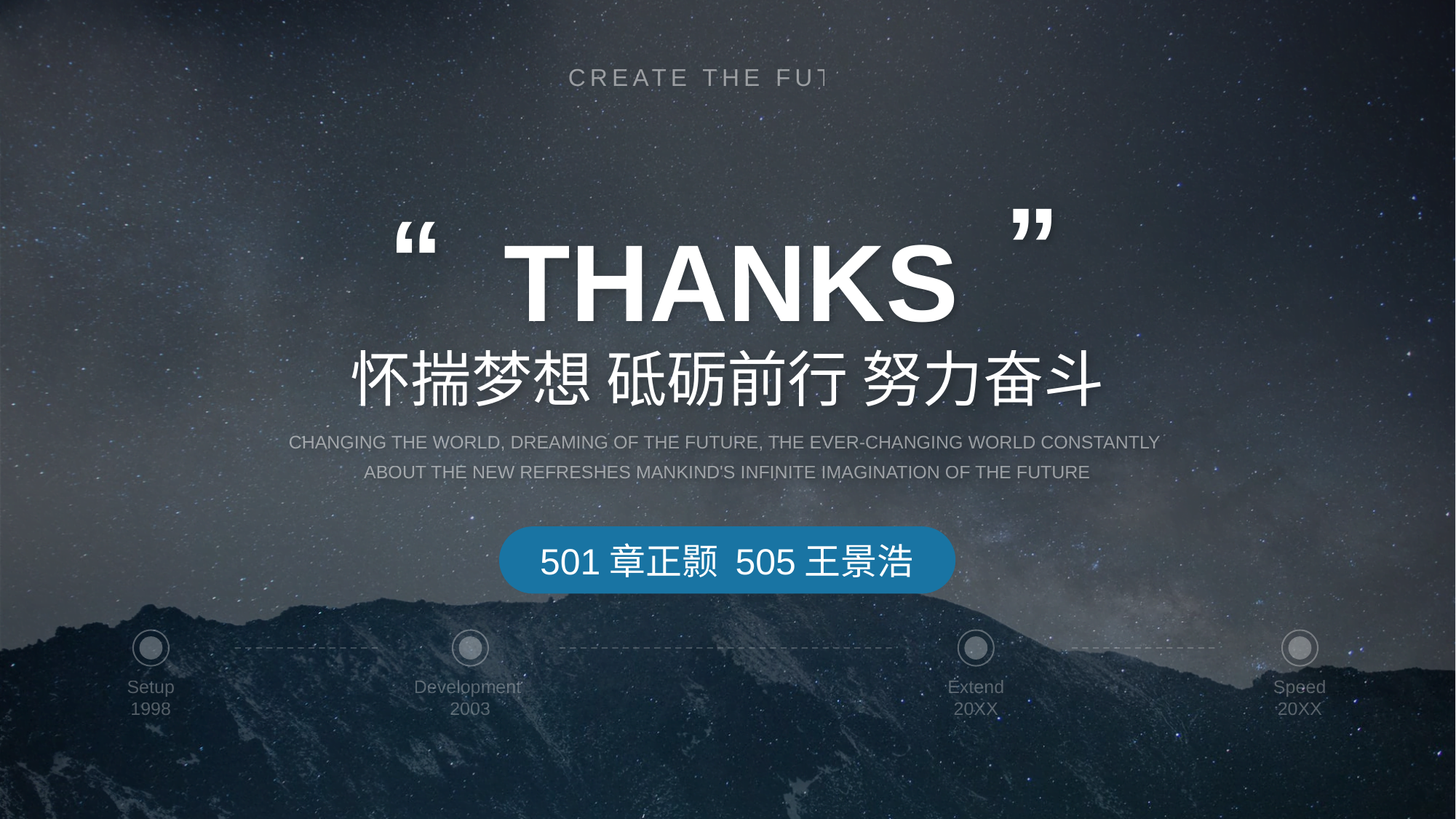

“
“
THANKS
怀揣梦想 砥砺前行 努力奋斗
CHANGING THE WORLD, DREAMING OF THE FUTURE, THE EVER-CHANGING WORLD CONSTANTLY
ABOUT THE NEW REFRESHES MANKIND'S INFINITE IMAGINATION OF THE FUTURE

501章正颢 505王景浩

Setup
1998
Development
2003

Extend
20XX
Speed
20XX